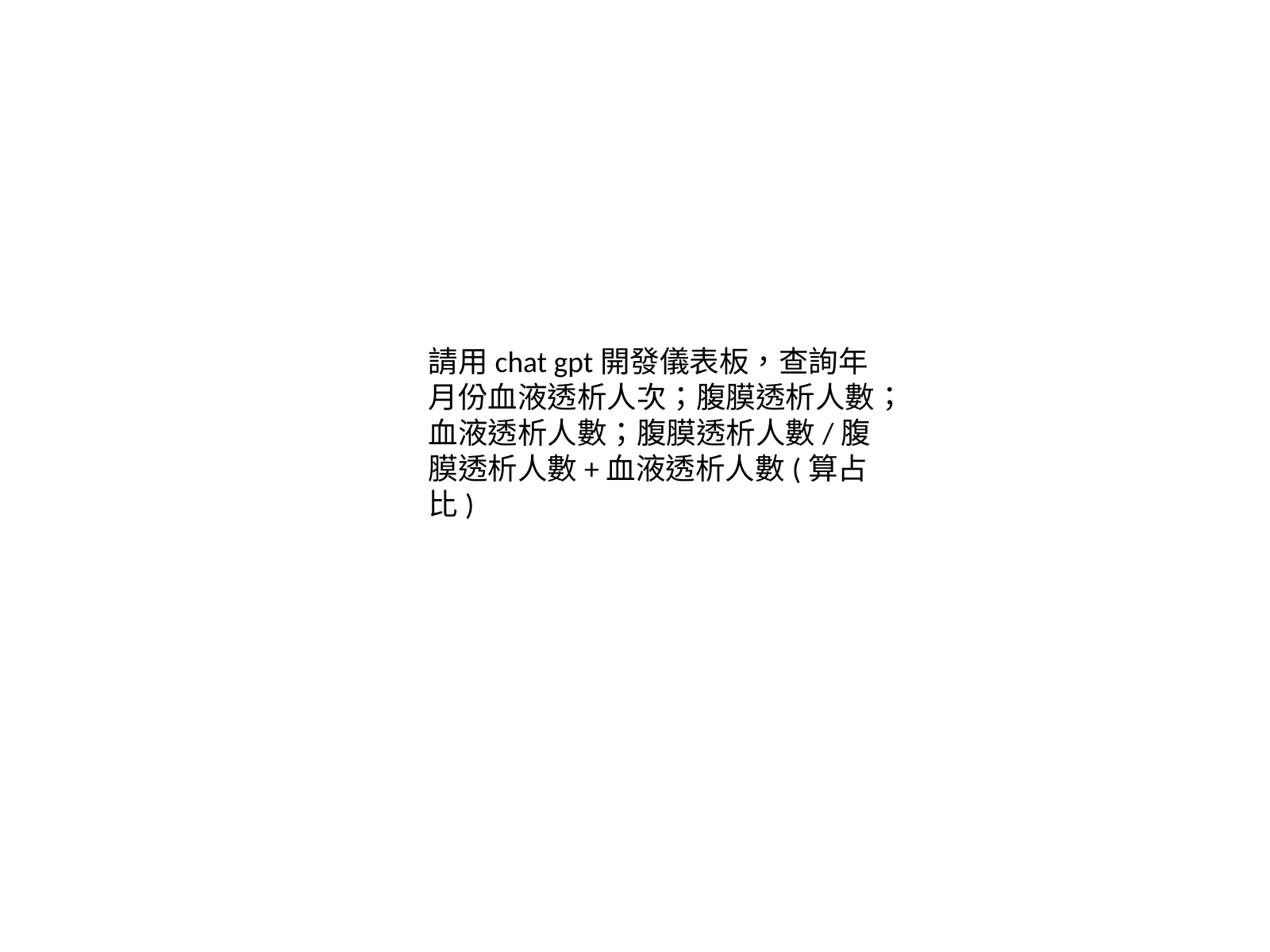

請用chat gpt開發儀表板，查詢年月份血液透析人次；腹膜透析人數；血液透析人數；腹膜透析人數/腹膜透析人數+血液透析人數(算占比)